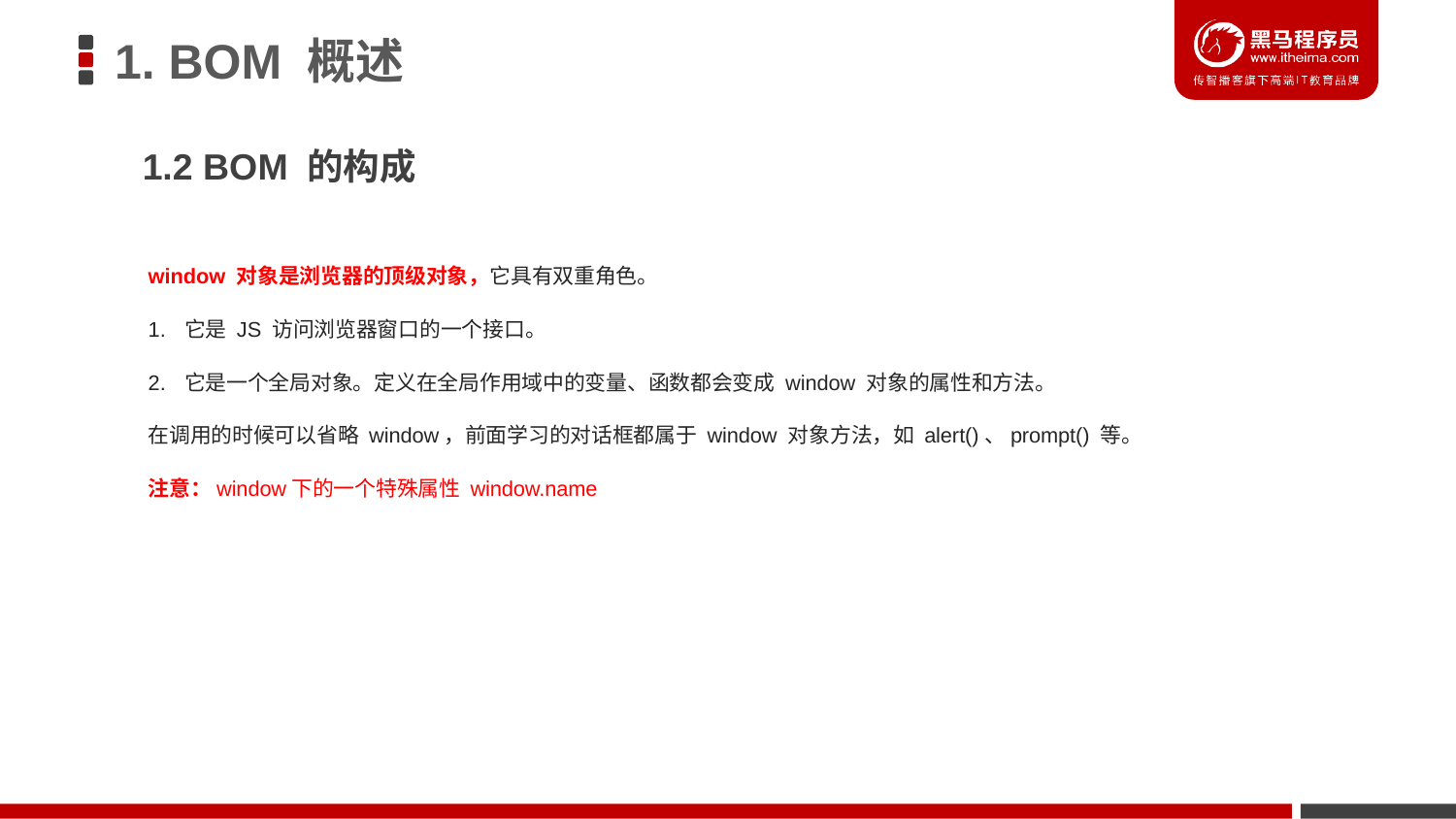

# 1. BOM 概述
1.2 BOM 的构成
window 对象是浏览器的顶级对象，它具有双重角色。
它是 JS 访问浏览器窗口的一个接口。
它是一个全局对象。定义在全局作用域中的变量、函数都会变成 window 对象的属性和方法。
在调用的时候可以省略 window，前面学习的对话框都属于 window 对象方法，如 alert()、prompt() 等。
注意：window下的一个特殊属性 window.name